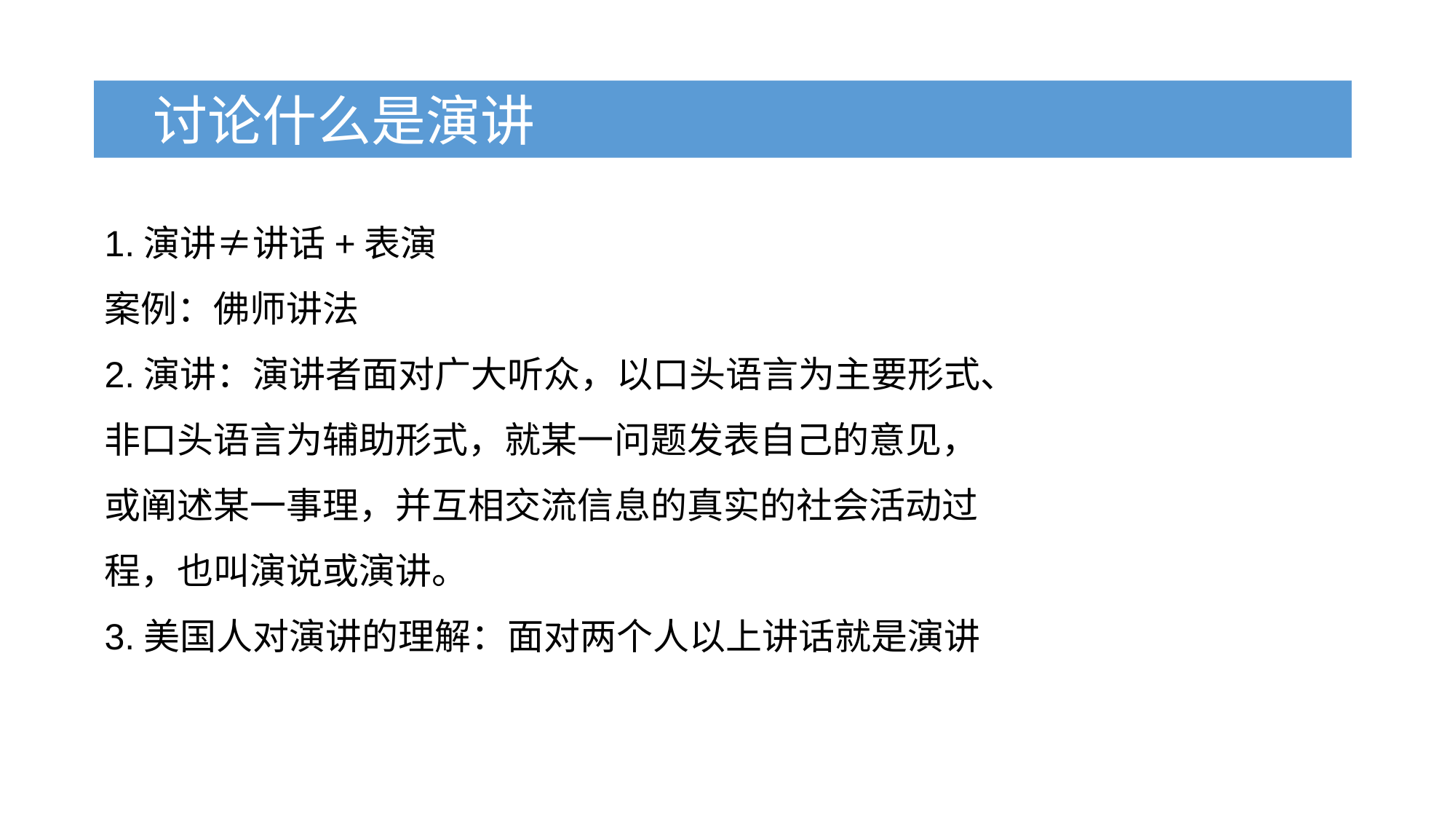

讨论什么是演讲
1.演讲≠讲话+表演
案例：佛师讲法
2.演讲：演讲者面对广大听众，以口头语言为主要形式、非口头语言为辅助形式，就某一问题发表自己的意见，或阐述某一事理，并互相交流信息的真实的社会活动过程，也叫演说或演讲。
3.美国人对演讲的理解：面对两个人以上讲话就是演讲